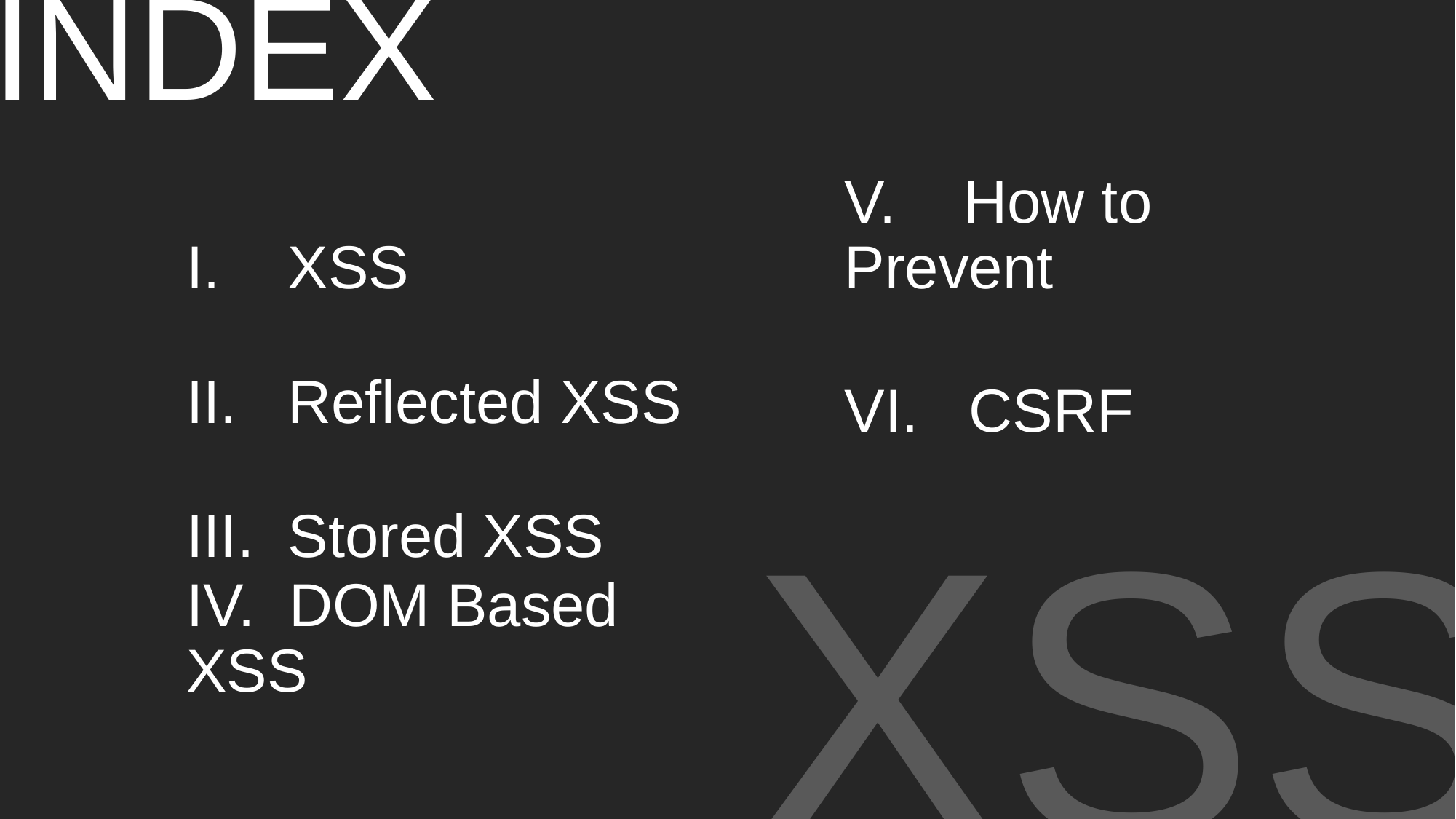

CSRF랑 XSS는 어떤 차이가 있나요?
XSS는 프론트엔드에서만 막을 수 있나요?
INDEX
V.    How to Prevent
# I.    XSS
II.   Reflected XSS
VI.   CSRF
III.  Stored XSS
IV.  DOM Based XSS
XSS